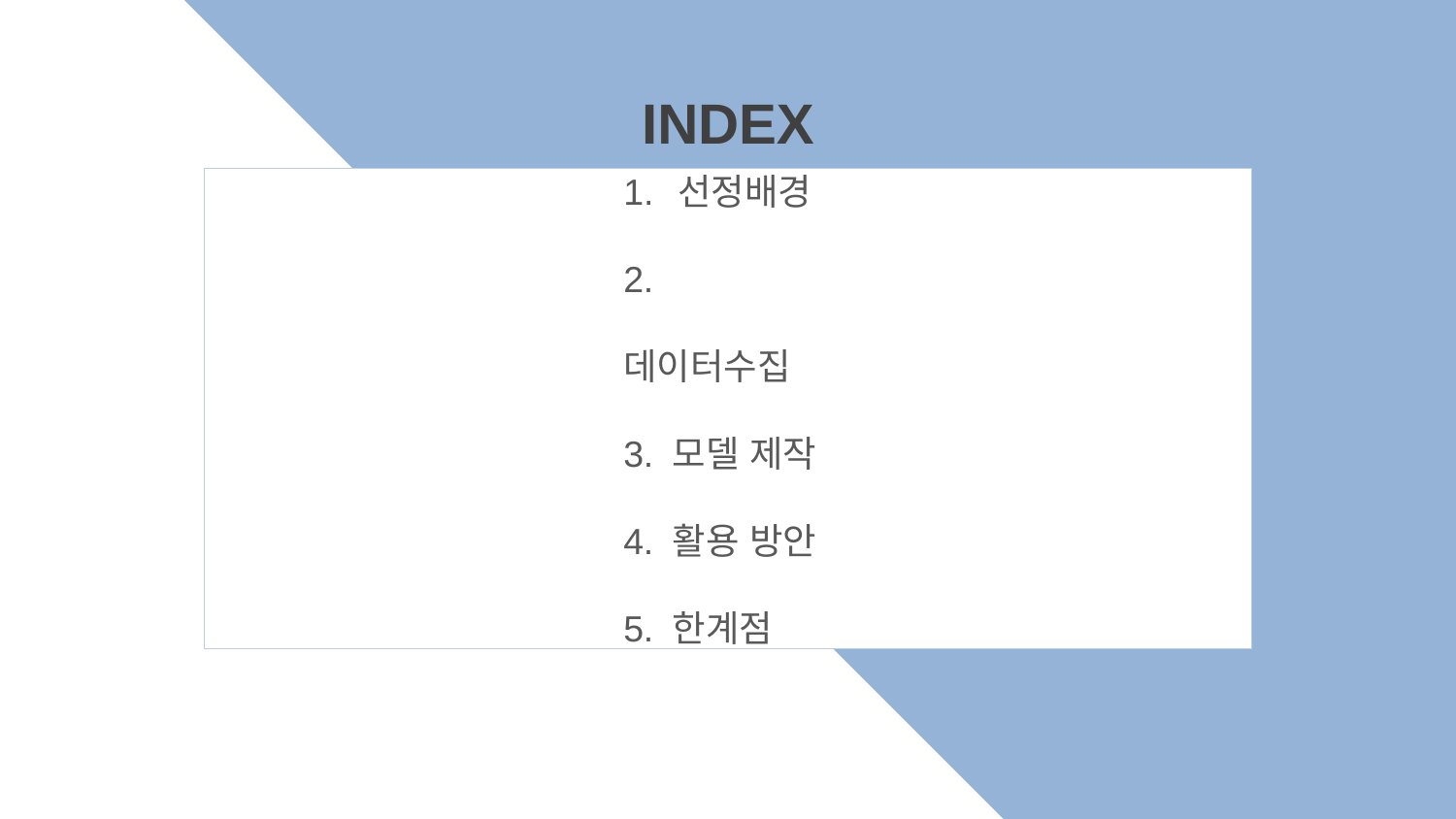

INDEX
선정배경
2. 데이터수집
3. 모델 제작
4. 활용 방안
5. 한계점